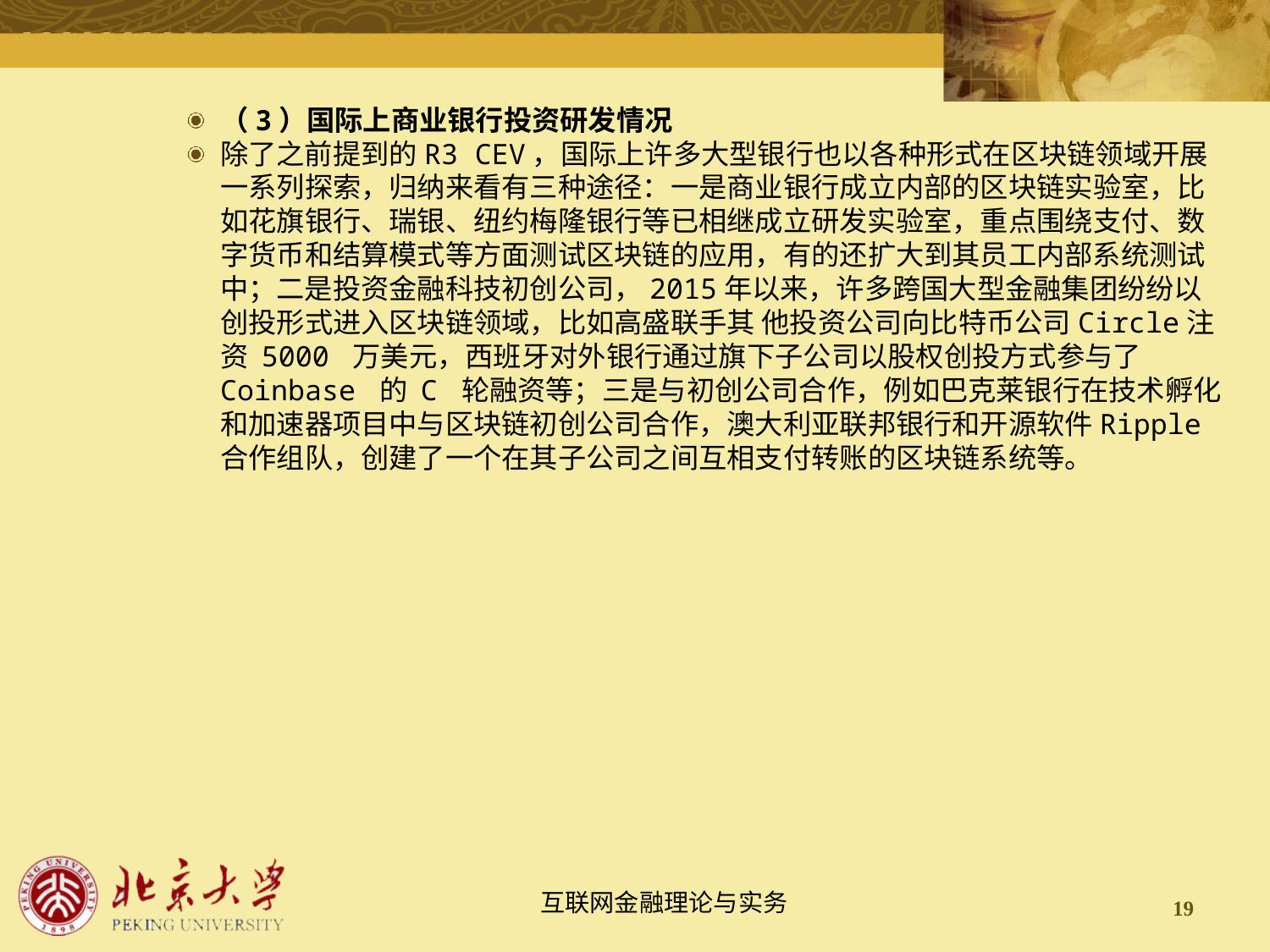

（3）国际上商业银行投资研发情况
除了之前提到的R3 CEV，国际上许多大型银行也以各种形式在区块链领域开展一系列探索，归纳来看有三种途径：一是商业银行成立内部的区块链实验室，比如花旗银行、瑞银、纽约梅隆银行等已相继成立研发实验室，重点围绕支付、数字货币和结算模式等方面测试区块链的应用，有的还扩大到其员工内部系统测试中；二是投资金融科技初创公司，2015年以来，许多跨国大型金融集团纷纷以创投形式进入区块链领域，比如高盛联手其 他投资公司向比特币公司Circle注资 5000 万美元，西班牙对外银行通过旗下子公司以股权创投方式参与了Coinbase 的 C 轮融资等；三是与初创公司合作，例如巴克莱银行在技术孵化和加速器项目中与区块链初创公司合作，澳大利亚联邦银行和开源软件Ripple合作组队，创建了一个在其子公司之间互相支付转账的区块链系统等。
19